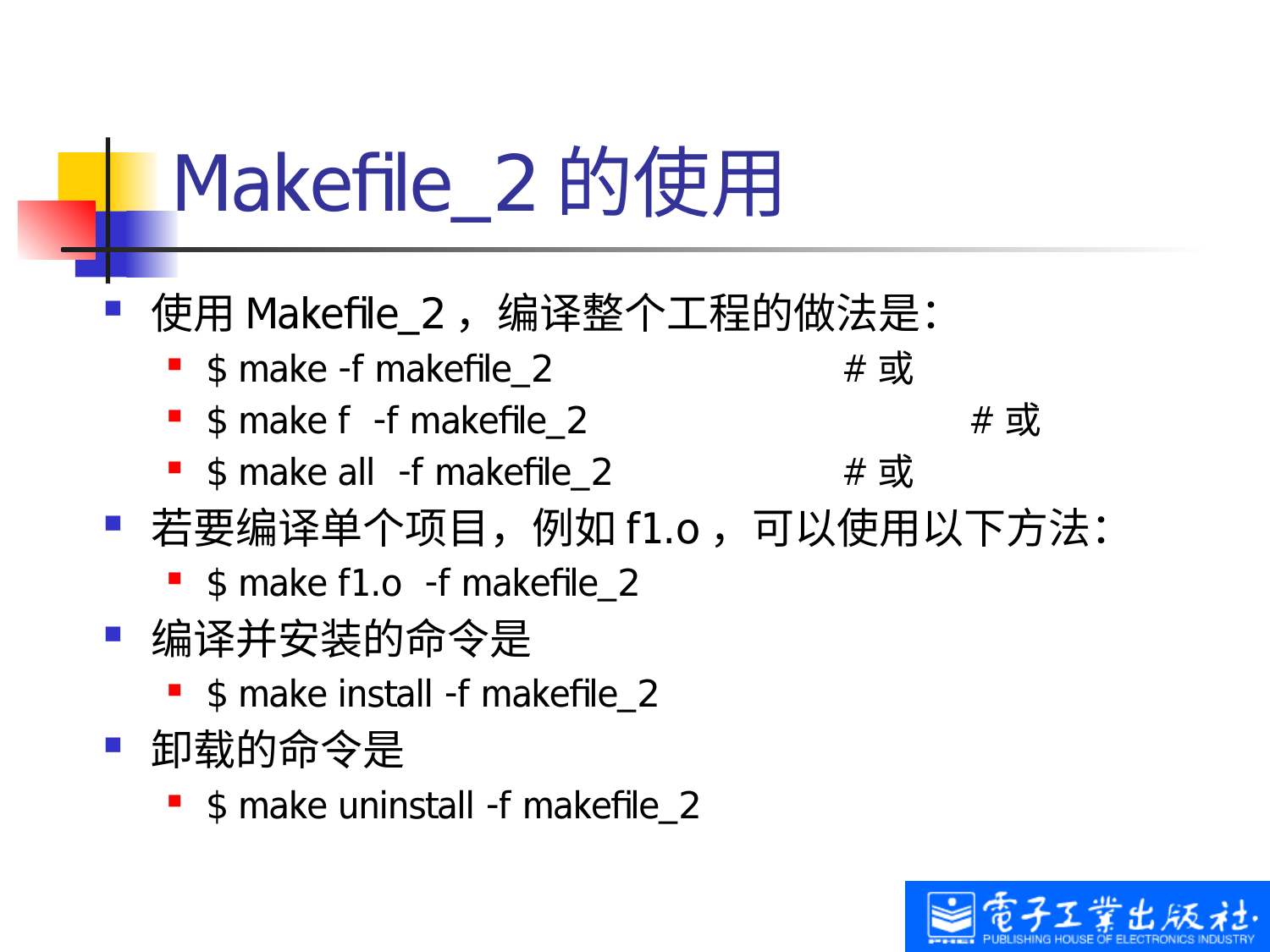

# Makefile_2的使用
使用Makefile_2，编译整个工程的做法是：
$ make -f makefile_2 			#或
$ make f  -f makefile_2 			#或
$ make all  -f makefile_2 		#或
若要编译单个项目，例如f1.o，可以使用以下方法：
$ make f1.o  -f makefile_2
编译并安装的命令是
$ make install -f makefile_2
卸载的命令是
$ make uninstall -f makefile_2